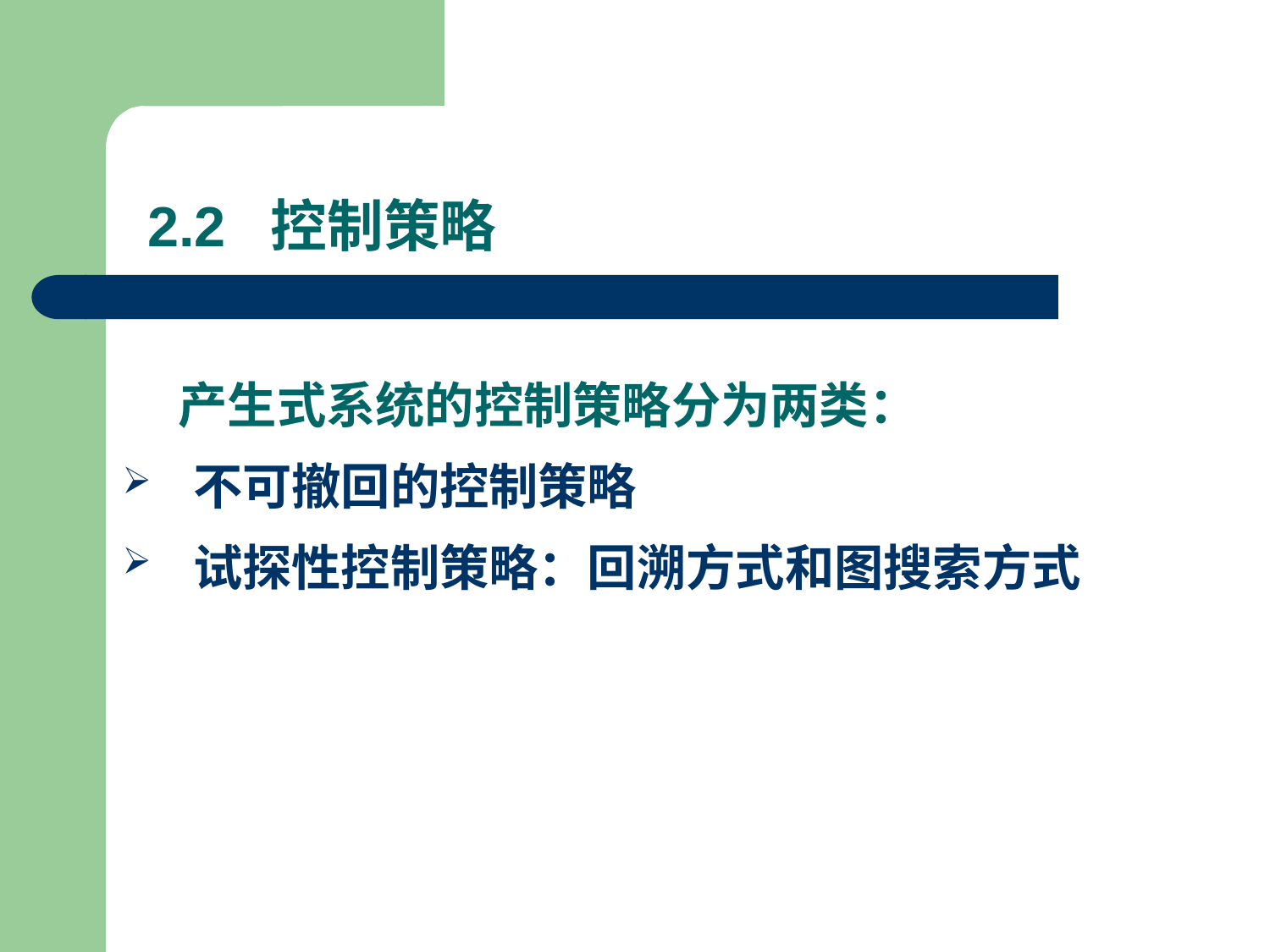

# 2.2  控制策略
    产生式系统的控制策略分为两类：
 不可撤回的控制策略
 试探性控制策略：回溯方式和图搜索方式
18